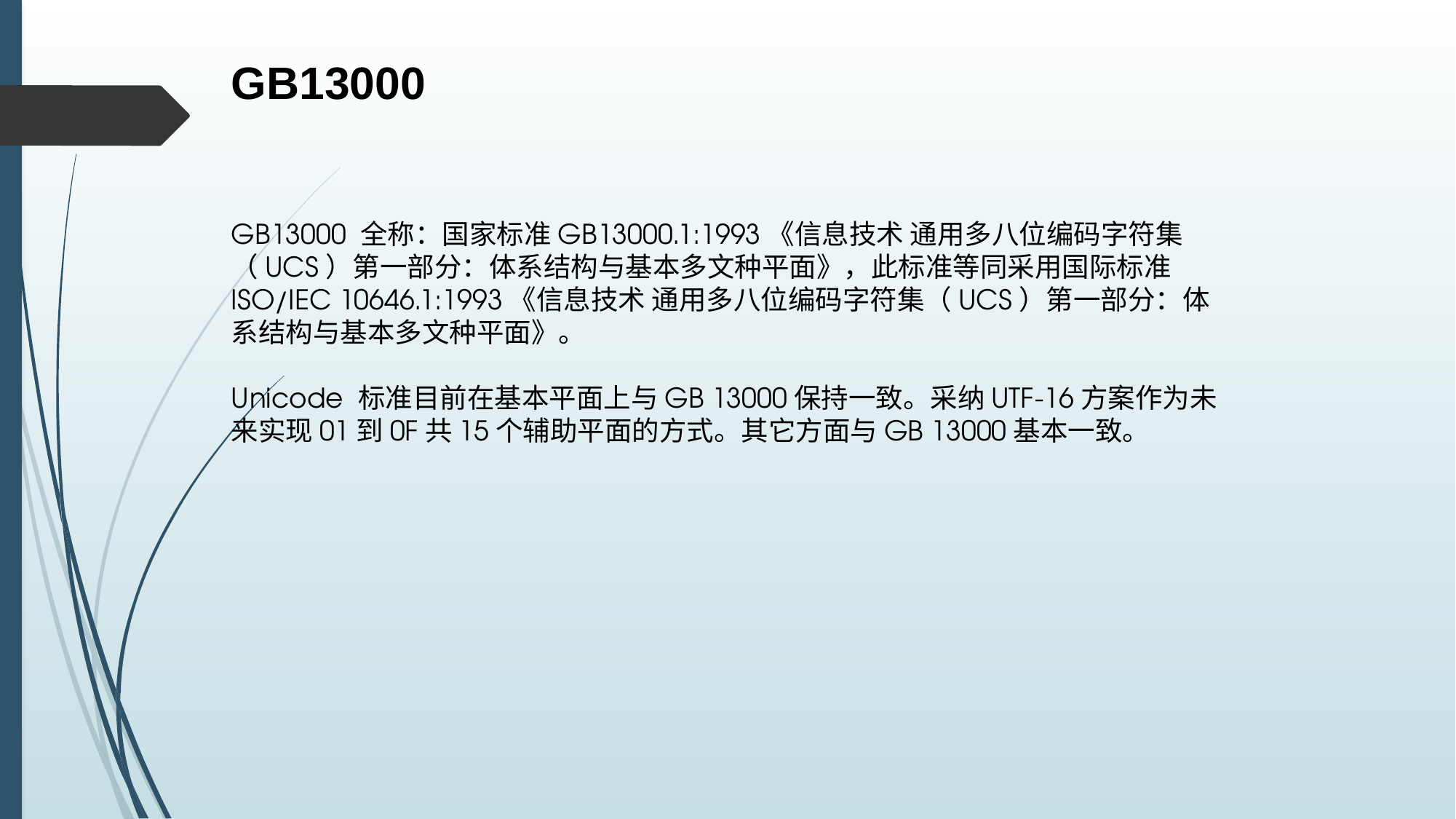

GB13000
GB13000 全称：国家标准GB13000.1:1993《信息技术 通用多八位编码字符集（UCS）第一部分：体系结构与基本多文种平面》，此标准等同采用国际标准ISO/IEC 10646.1:1993《信息技术 通用多八位编码字符集（UCS）第一部分：体系结构与基本多文种平面》。

Unicode 标准目前在基本平面上与GB 13000保持一致。采纳UTF-16方案作为未来实现01到0F共15个辅助平面的方式。其它方面与GB 13000基本一致。